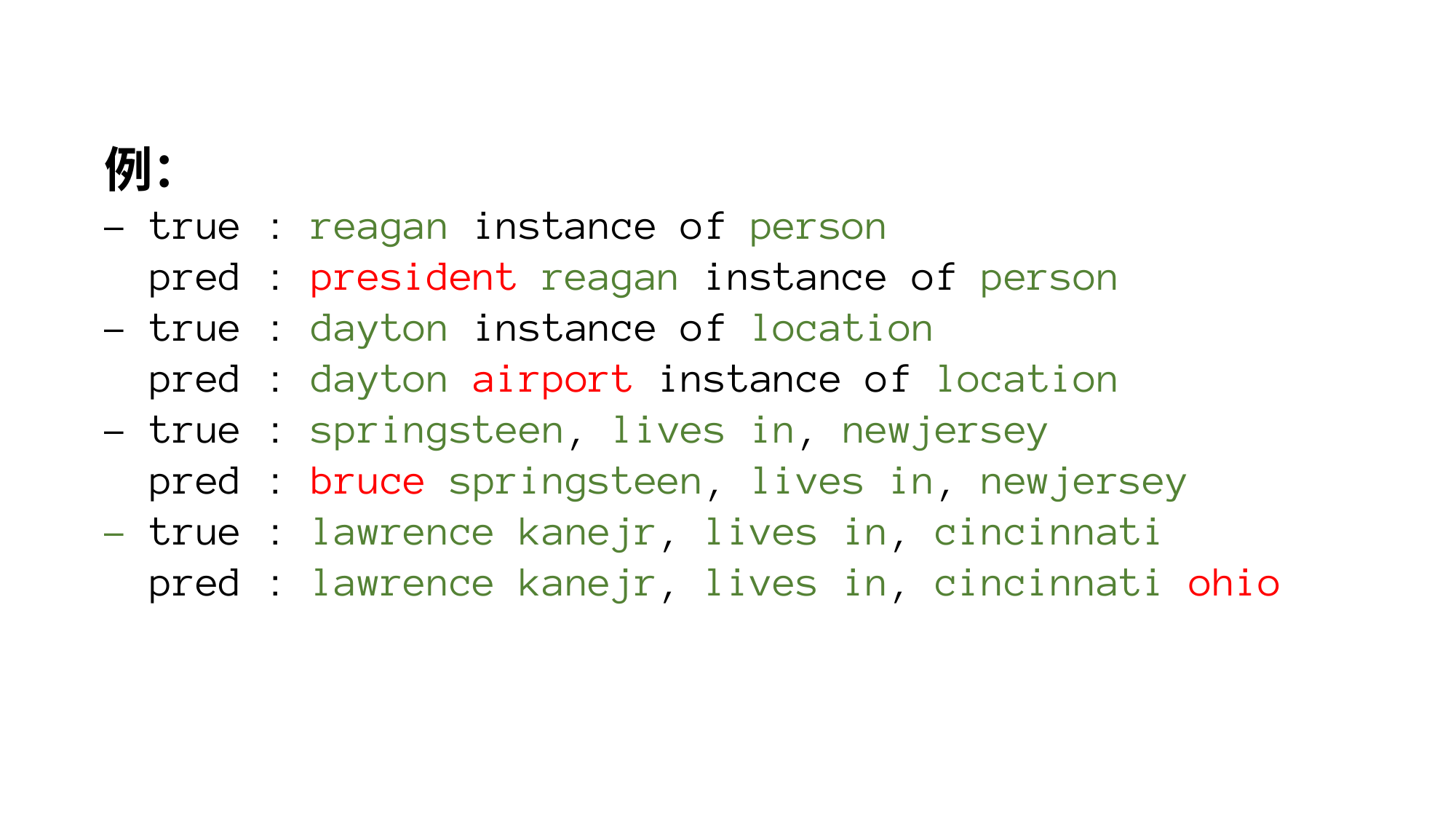

例：
- true : reagan instance of person
  pred : president reagan instance of person
- true : dayton instance of location
  pred : dayton airport instance of location
- true : springsteen, lives in, newjersey
  pred : bruce springsteen, lives in, newjersey
- true : lawrence kanejr, lives in, cincinnati
  pred : lawrence kanejr, lives in, cincinnati ohio